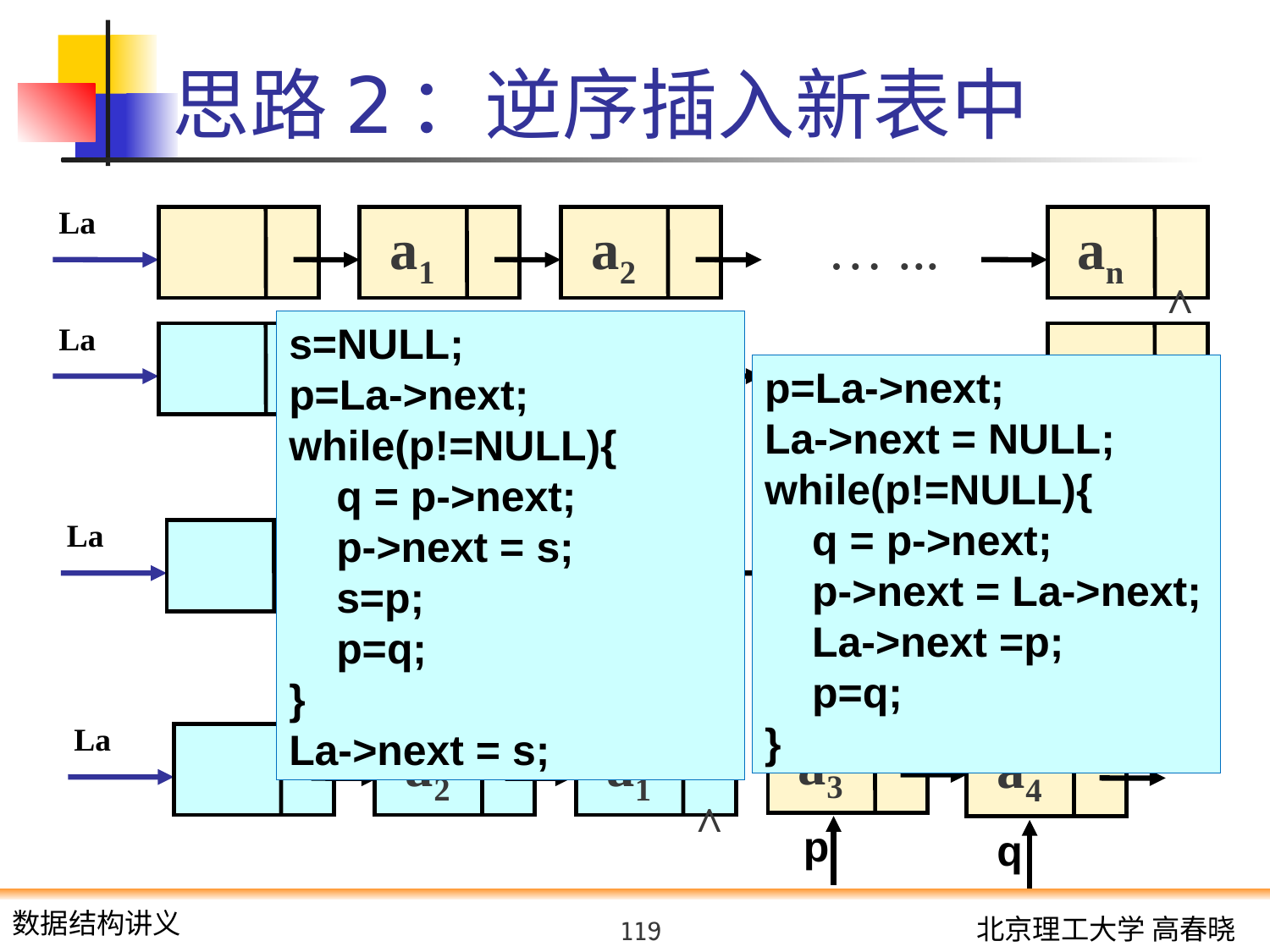

# 思路2：逆序插入新表中
La

a1

a2
… ...

an
^

s=NULL;
p=La->next;
while(p!=NULL){
    q = p->next;
    p->next = s;
    s=p;
    p=q;
}
La->next = s;
La
^

a1

a2
… ...

an
^

p
q
p=La->next;
La->next = NULL;
while(p!=NULL){
    q = p->next;
    p->next = La->next;
    La->next =p;
    p=q;
}
La

a1
^

a2

a3

p
q
La

a2

a1
^

a3

a4

p
q
119